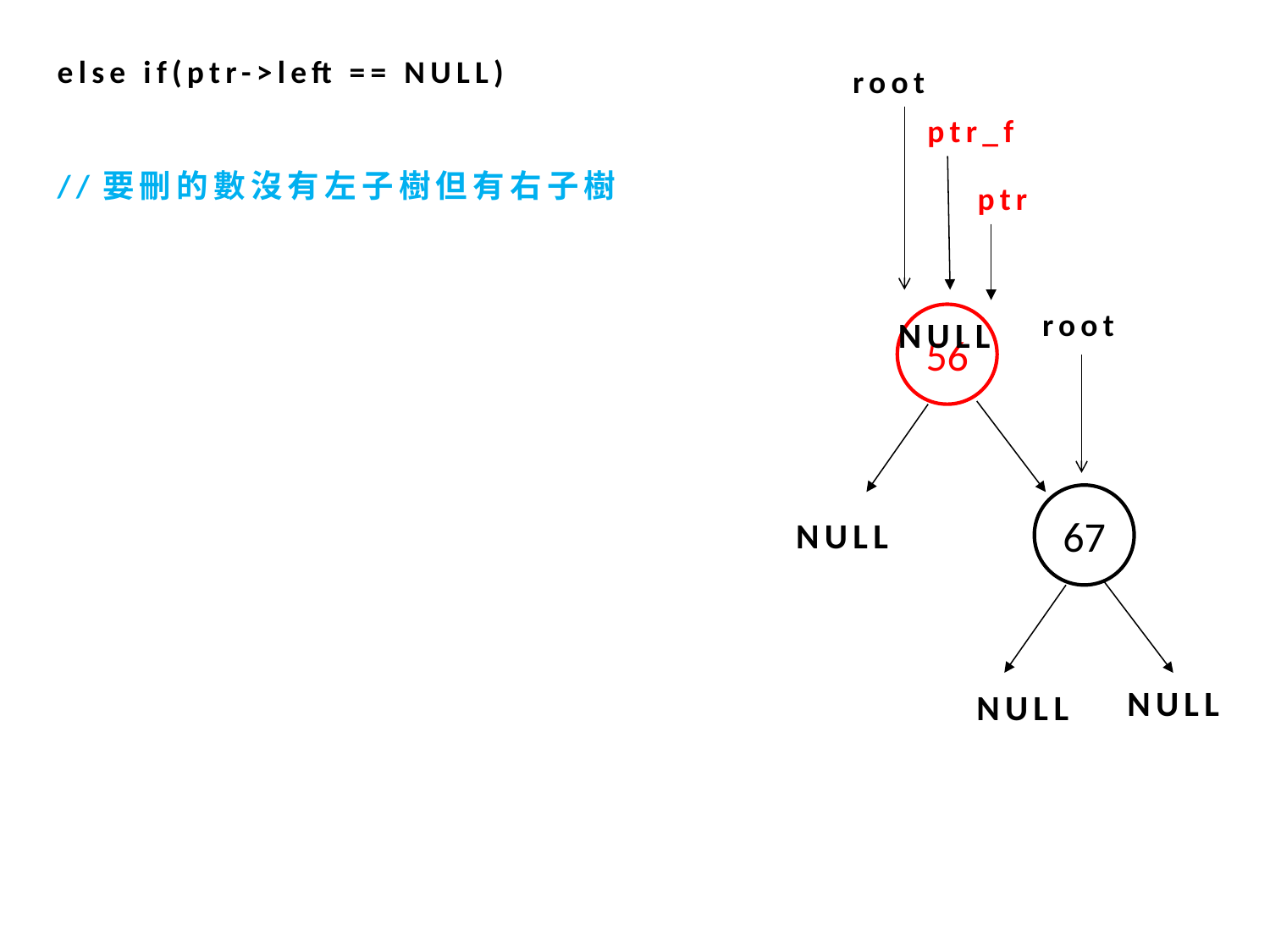

else if(ptr->left == NULL)
//要刪的數沒有左子樹但有右子樹
root
ptr_f
ptr
root
56
NULL
67
NULL
NULL
NULL